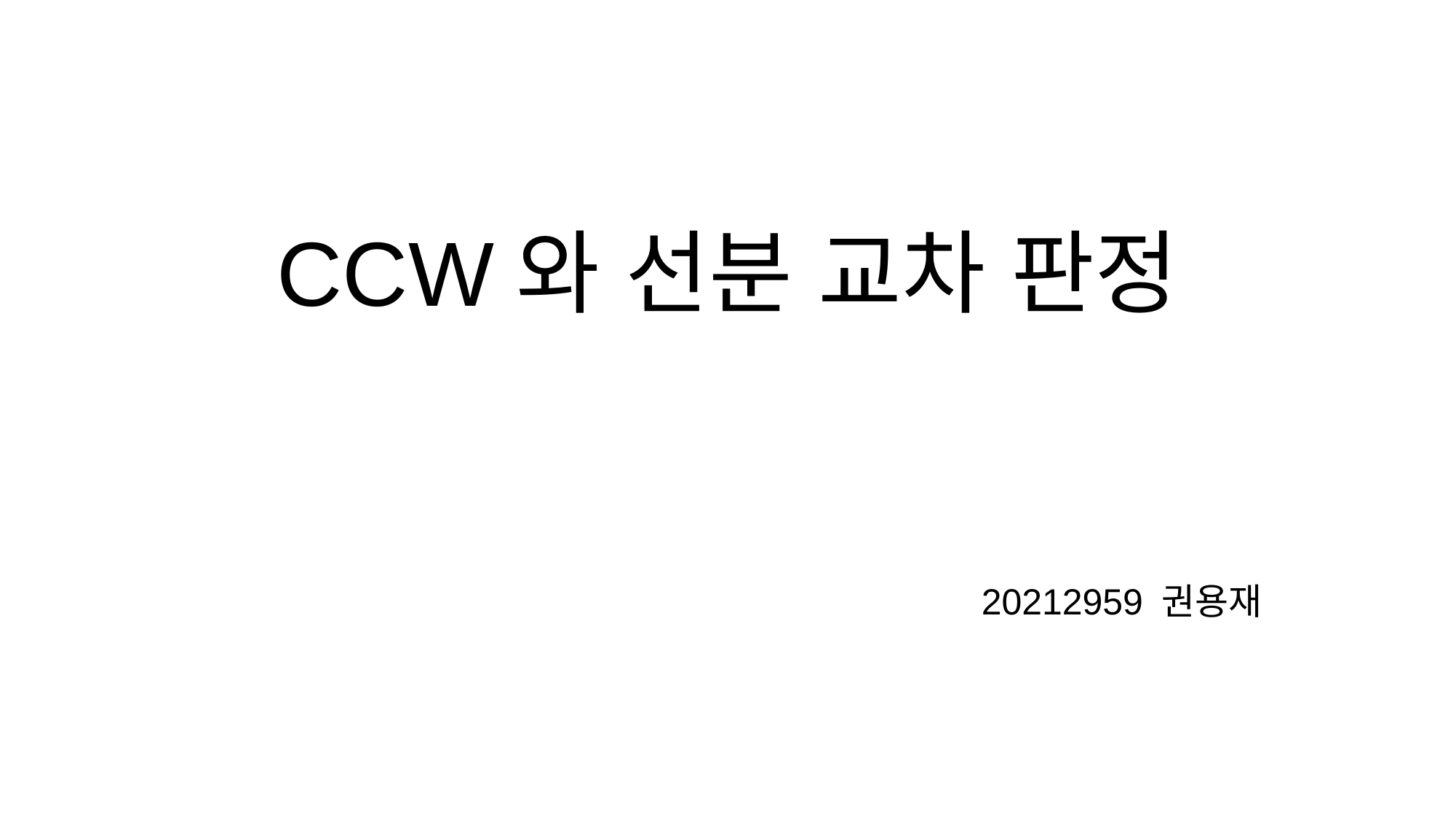

# CCW와 선분 교차 판정
20212959 권용재